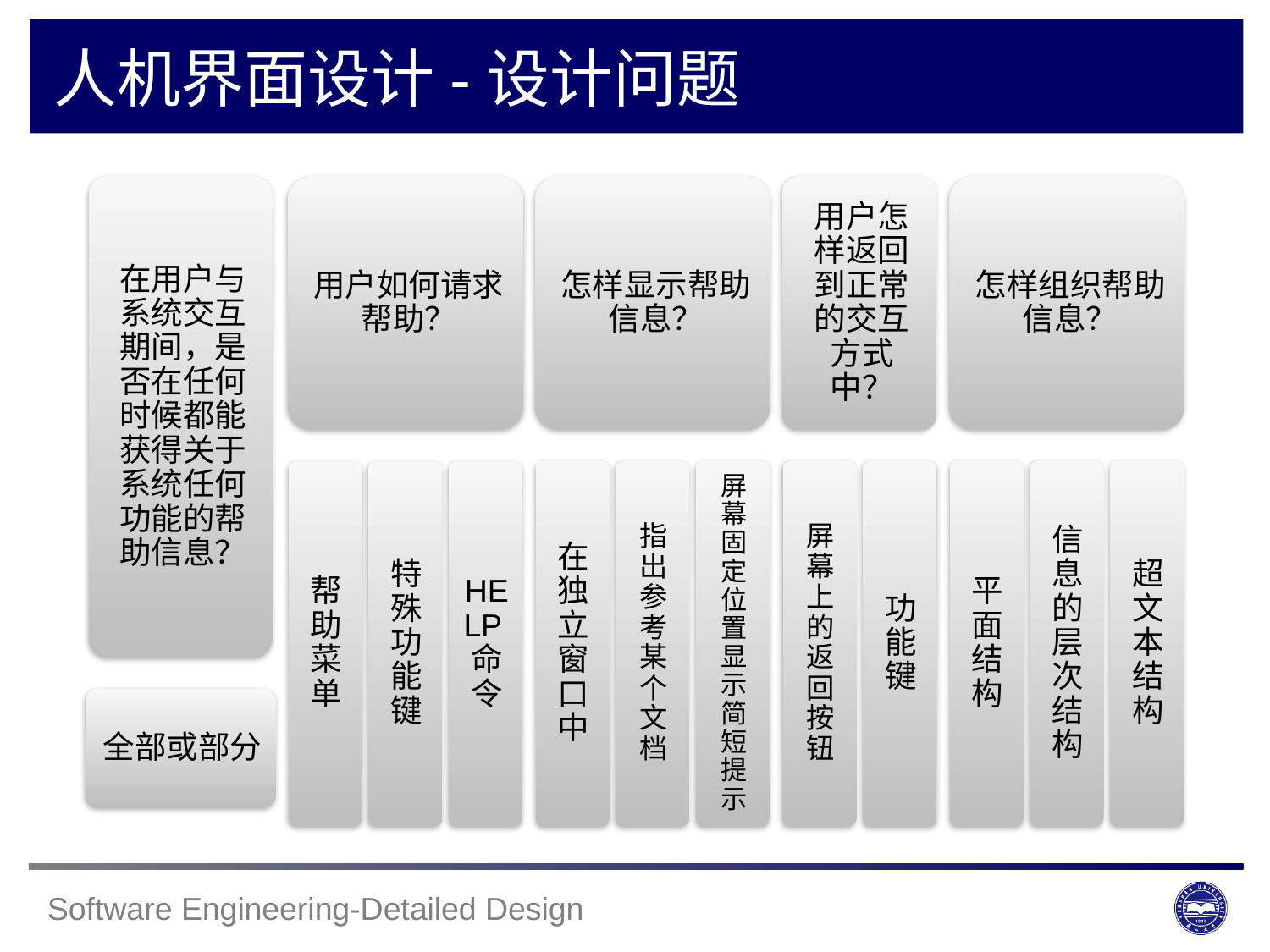

人机界面设计-设计问题
在用户与系统交互期间，是否在任何时候都能获得关于系统任何功能的帮助信息？
全部或部分
用户如何请求帮助？
帮助菜单
特殊功能键
HELP命令
怎样显示帮助信息？
在独立窗口中
指出参考某个文档
屏幕固定位置显示简短提示
用户怎样返回到正常的交互方式中？
屏幕上的返回按钮
功能键
怎样组织帮助信息？
平面结构
信息的层次结构
超文本结构